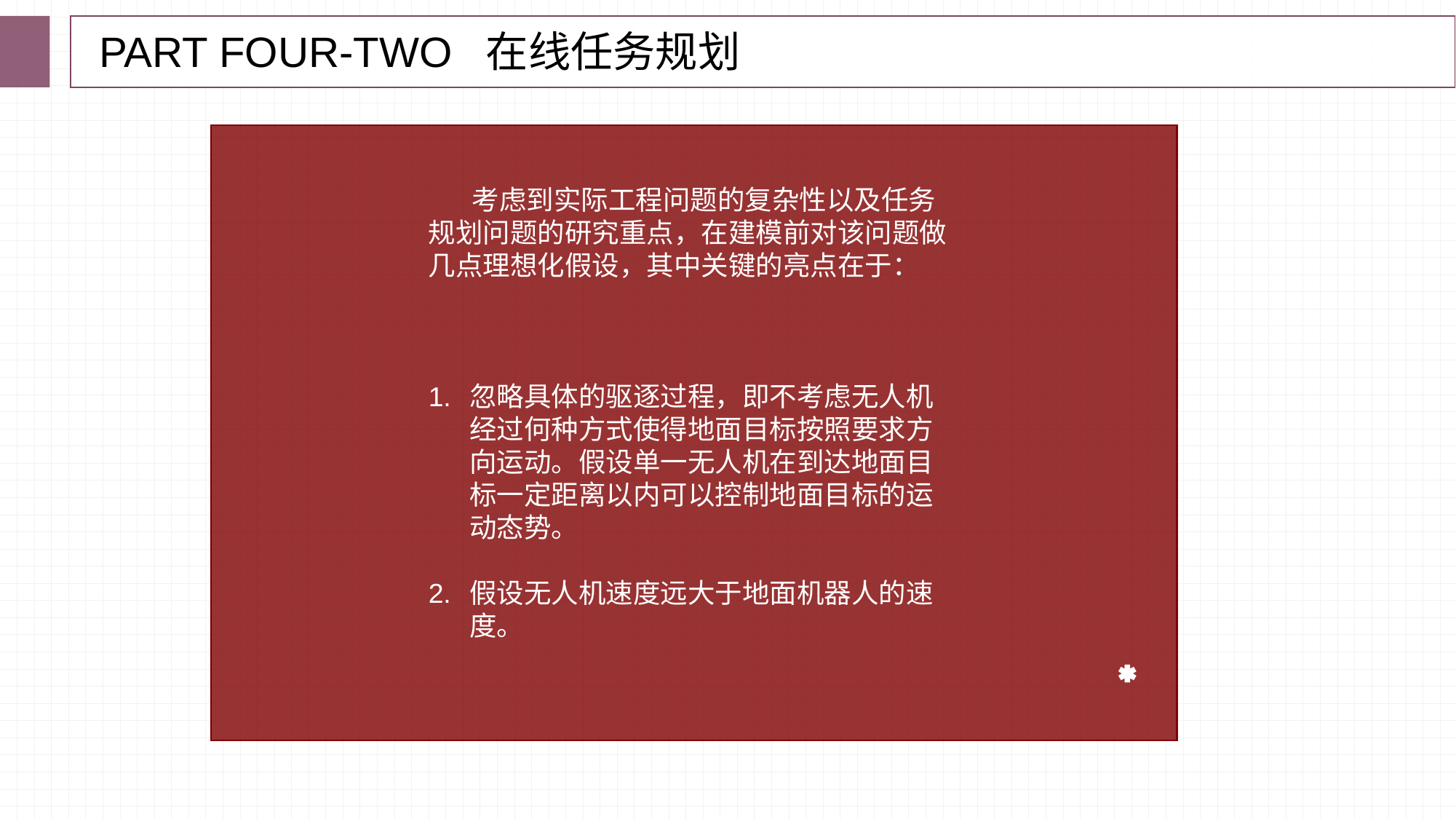

PART FOUR-TWO  在线任务规划

*
      考虑到实际工程问题的复杂性以及任务规划问题的研究重点，在建模前对该问题做几点理想化假设，其中关键的亮点在于：

忽略具体的驱逐过程，即不考虑无人机经过何种方式使得地面目标按照要求方向运动。假设单一无人机在到达地面目标一定距离以内可以控制地面目标的运动态势。

假设无人机速度远大于地面机器人的速度。